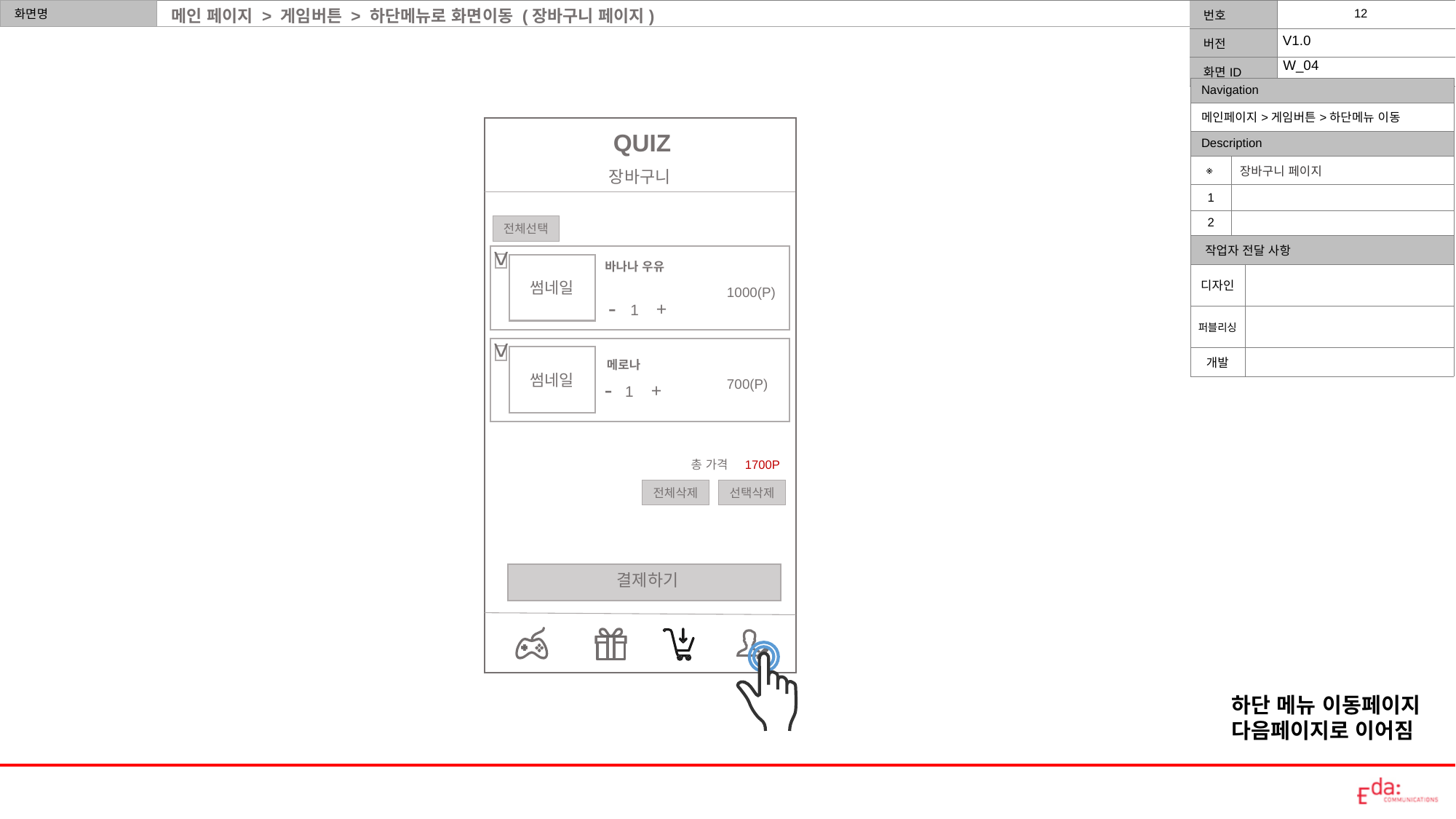

메인 페이지 > 게임버튼 > 하단메뉴로 화면이동 (장바구니 페이지)
W_04
| Navigation |  |  |
| --- | --- | --- |
| 메인페이지>게임버튼>하단메뉴 이동 |  |  |
| Description |  |  |
| ※ | 장바구니 페이지 |  |
| 1 |  |  |
| 2 |  |  |
| 작업자 전달 사항 |  |  |
| 디자인 |  |  |
| 퍼블리싱 |  |  |
| 개발 |  |  |

QUIZ
장바구니
전체선택
<

바나나 우유
썸네일
1000(P)
-
+
1
<

썸네일
메로나
-
700(P)
+
1
총 가격    1700P
전체삭제
선택삭제

결제하기

하단 메뉴 이동페이지
다음페이지로 이어짐